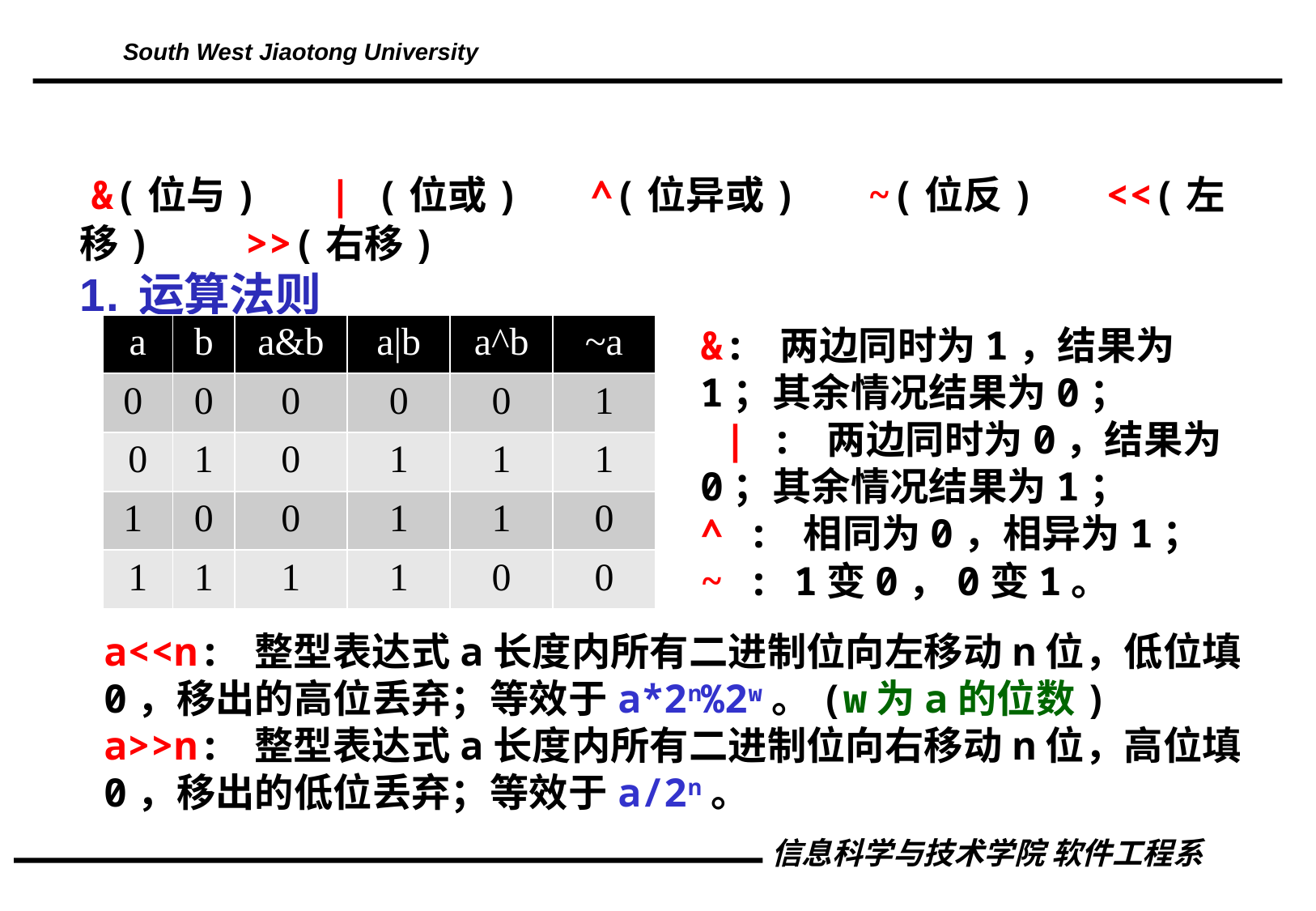

二进制位运算与位运算表达式
 &(位与)   | (位或)   ^(位异或)   ~(位反)   <<(左移)    >>(右移)
运算法则
| a | b | a&b | a|b | a^b | ~a |
| --- | --- | --- | --- | --- | --- |
| 0 | 0 | 0 | 0 | 0 | 1 |
| 0 | 1 | 0 | 1 | 1 | 1 |
| 1 | 0 | 0 | 1 | 1 | 0 |
| 1 | 1 | 1 | 1 | 0 | 0 |
&: 两边同时为1，结果为1；其余情况结果为0；
 | : 两边同时为0，结果为0；其余情况结果为1；
^ : 相同为0，相异为1；
~ : 1变0，0变1。
a<<n: 整型表达式a长度内所有二进制位向左移动n位，低位填0，移出的高位丢弃；等效于a*2n%2w。(w为a的位数)
a>>n: 整型表达式a长度内所有二进制位向右移动n位，高位填0，移出的低位丢弃；等效于a/2n。